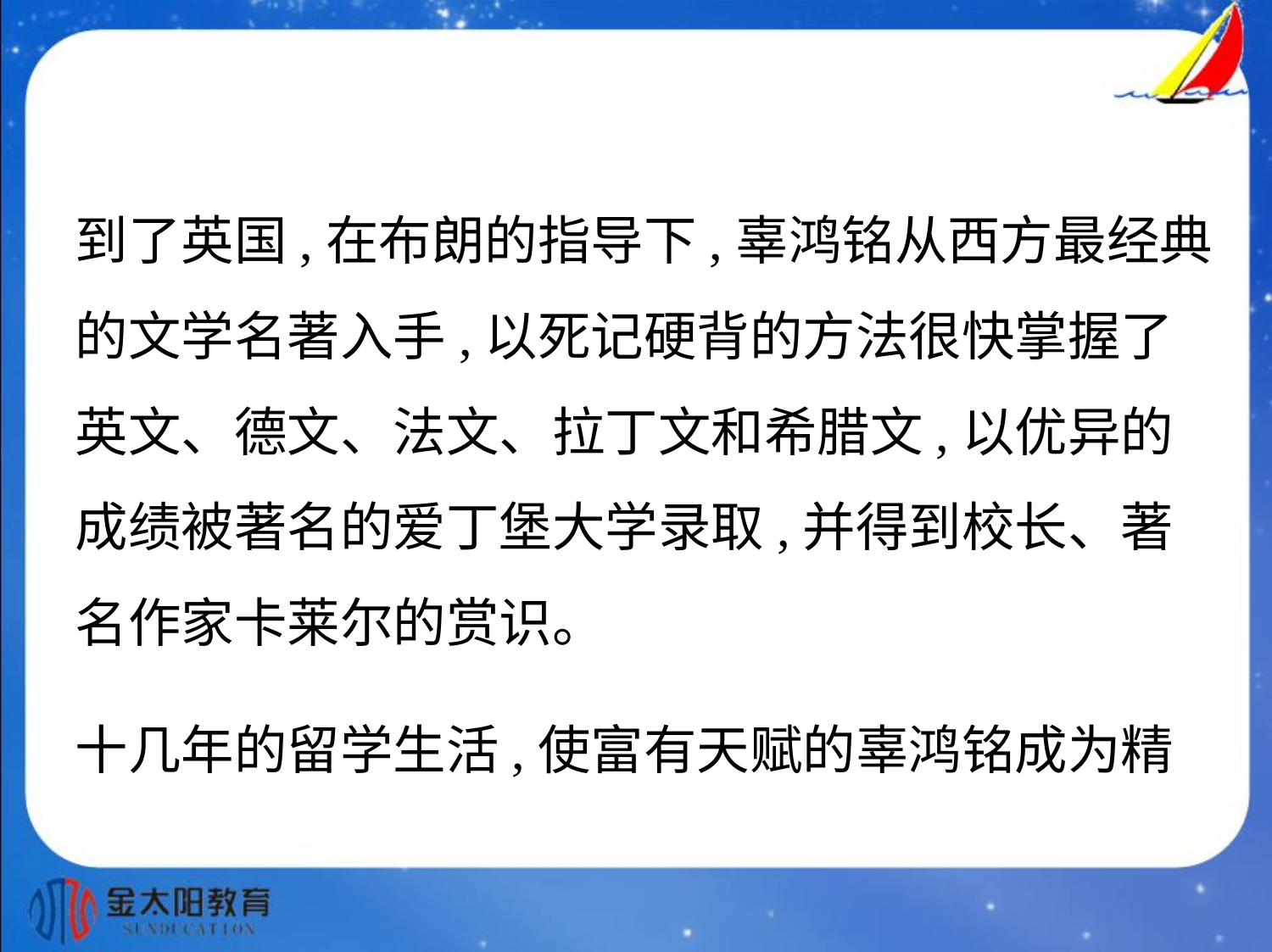

到了英国,在布朗的指导下,辜鸿铭从西方最经典
的文学名著入手,以死记硬背的方法很快掌握了
英文、德文、法文、拉丁文和希腊文,以优异的
成绩被著名的爱丁堡大学录取,并得到校长、著
名作家卡莱尔的赏识。
十几年的留学生活,使富有天赋的辜鸿铭成为精